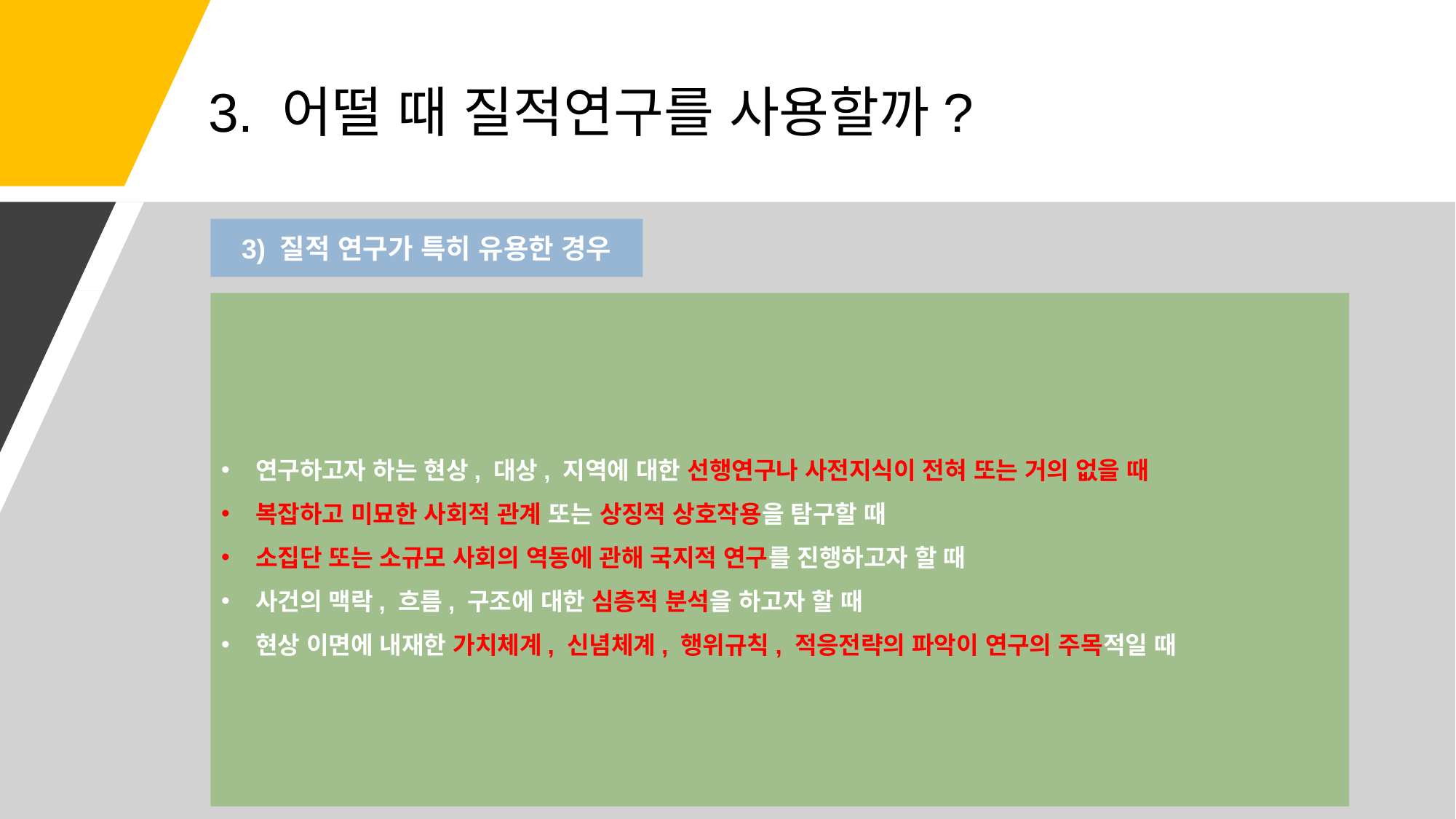

# 3. 어떨 때 질적연구를 사용할까?

3) 질적 연구가 특히 유용한 경우
연구하고자 하는 현상, 대상, 지역에 대한 선행연구나 사전지식이 전혀 또는 거의 없을 때
복잡하고 미묘한 사회적 관계 또는 상징적 상호작용을 탐구할 때
소집단 또는 소규모 사회의 역동에 관해 국지적 연구를 진행하고자 할 때
사건의 맥락, 흐름, 구조에 대한 심층적 분석을 하고자 할 때
현상 이면에 내재한 가치체계, 신념체계, 행위규칙, 적응전략의 파악이 연구의 주목적일 때